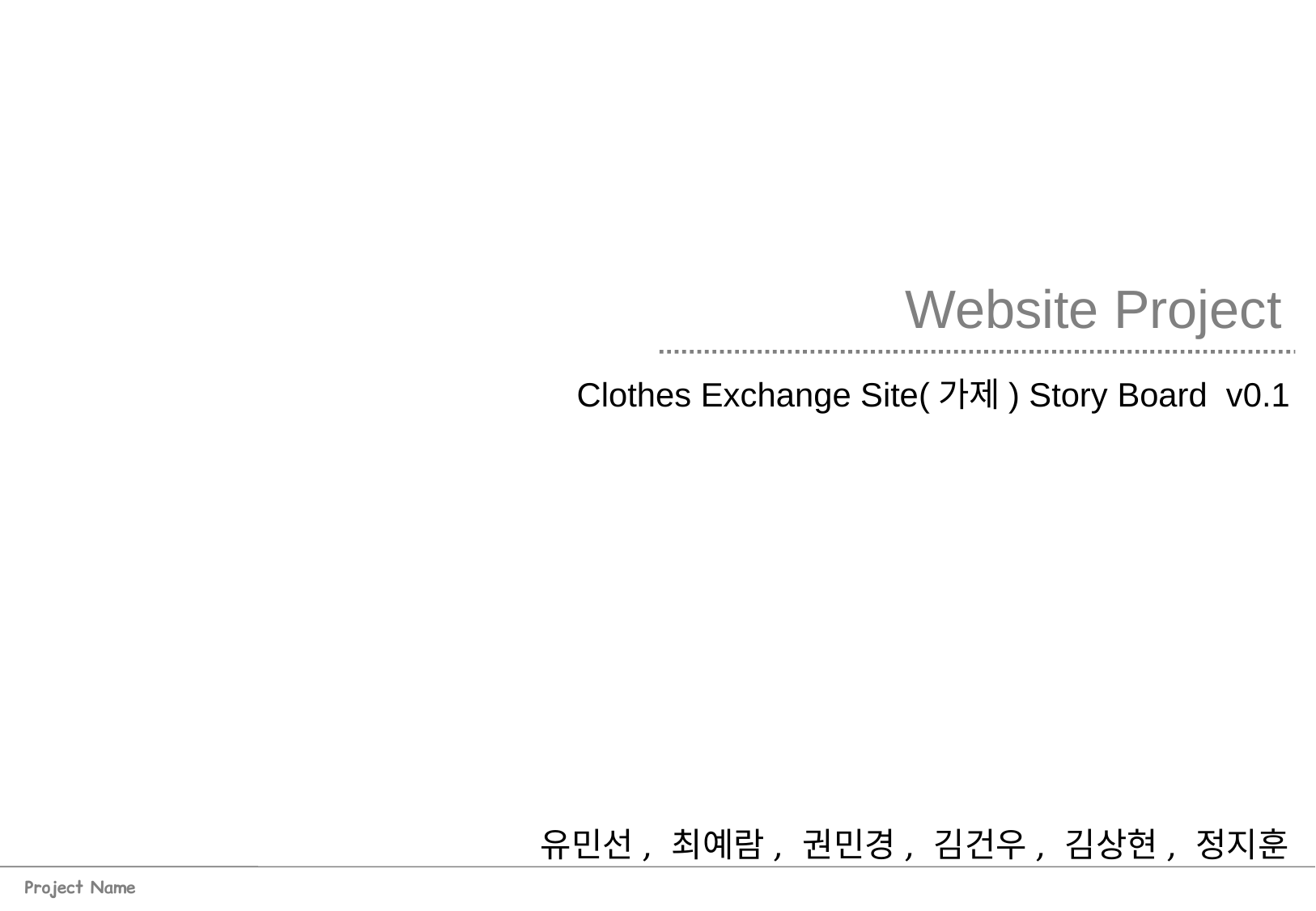

Website Project

Clothes Exchange Site(가제) Story Board  v0.1
유민선, 최예람, 권민경, 김건우, 김상현, 정지훈